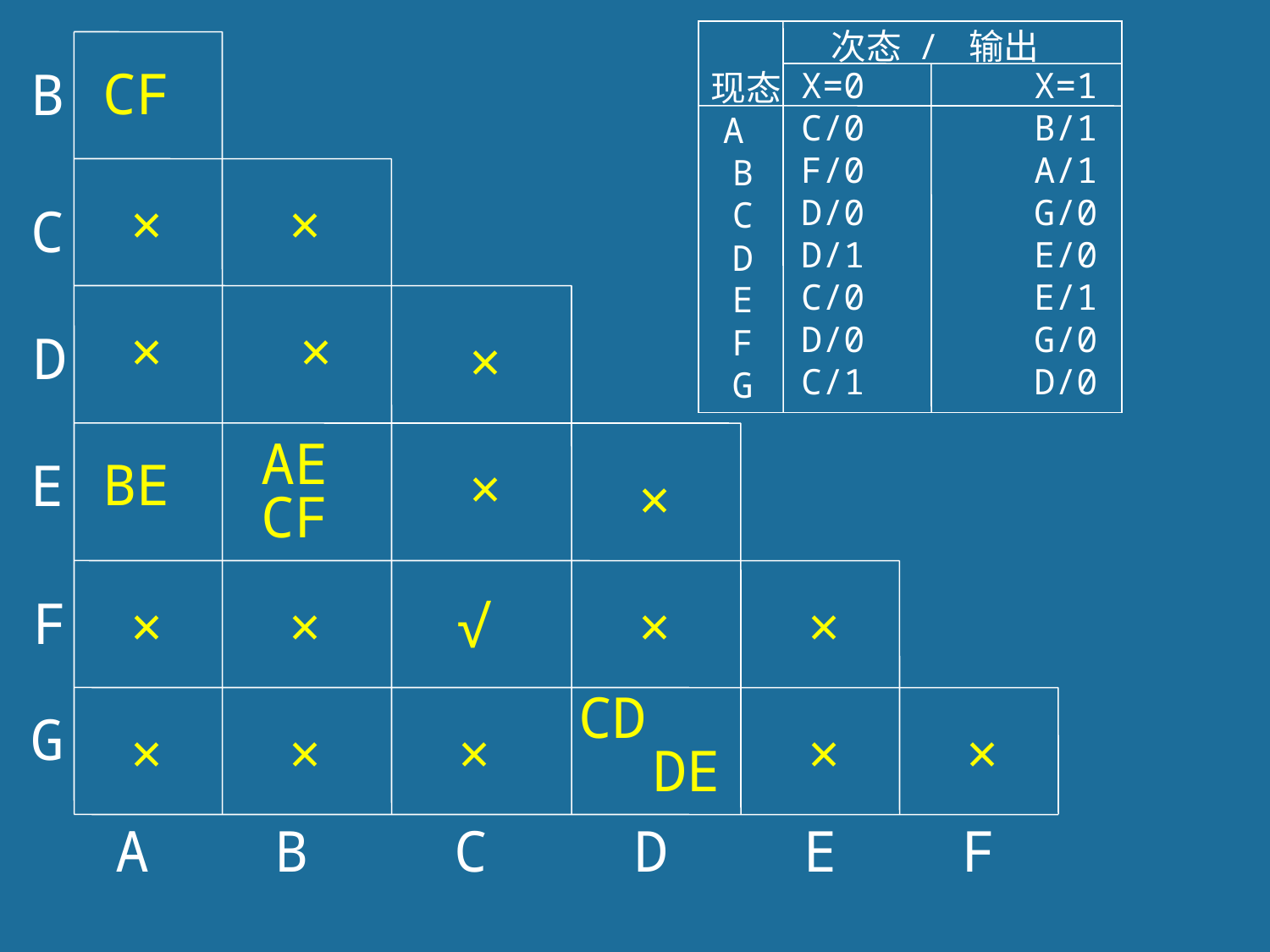

次态 / 输出

CF
B
 X=0        X=1
 C/0        B/1
 F/0        A/1
 D/0        G/0
 D/1        E/0
 C/0        E/1
 D/0        G/0
 C/1        D/0

现态
 A
 B
 C
 D
 E
 F
 G

×
×
C

×
×
D
×
AE
CF

BE
E
×
×

F
×
×
√
×
×
CD
DE

G
×
×
×
×
×
A
B
C
D
E
F

70